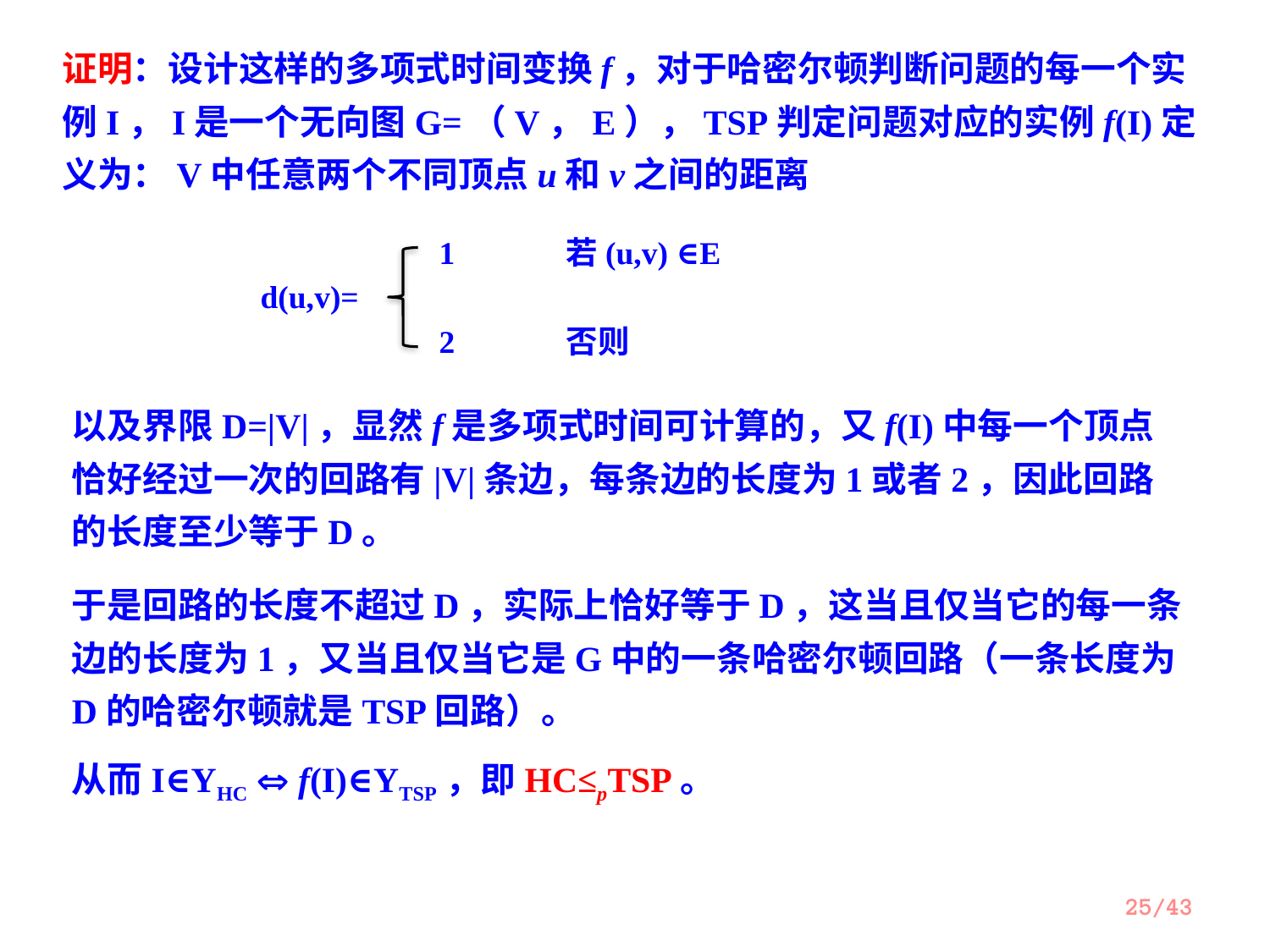

证明：设计这样的多项式时间变换f，对于哈密尔顿判断问题的每一个实例I，I是一个无向图G=（V，E），TSP判定问题对应的实例f(I)定义为：V中任意两个不同顶点u和v之间的距离
1	若(u,v) ∈E

d(u,v)=
2	否则
以及界限D=|V|，显然f是多项式时间可计算的，又f(I)中每一个顶点恰好经过一次的回路有|V|条边，每条边的长度为1或者2，因此回路的长度至少等于D。
于是回路的长度不超过D，实际上恰好等于D，这当且仅当它的每一条边的长度为1，又当且仅当它是G中的一条哈密尔顿回路（一条长度为D的哈密尔顿就是TSP回路）。
从而I∈YHC ⇔ f(I)∈YTSP，即HC≤pTSP。
25/43